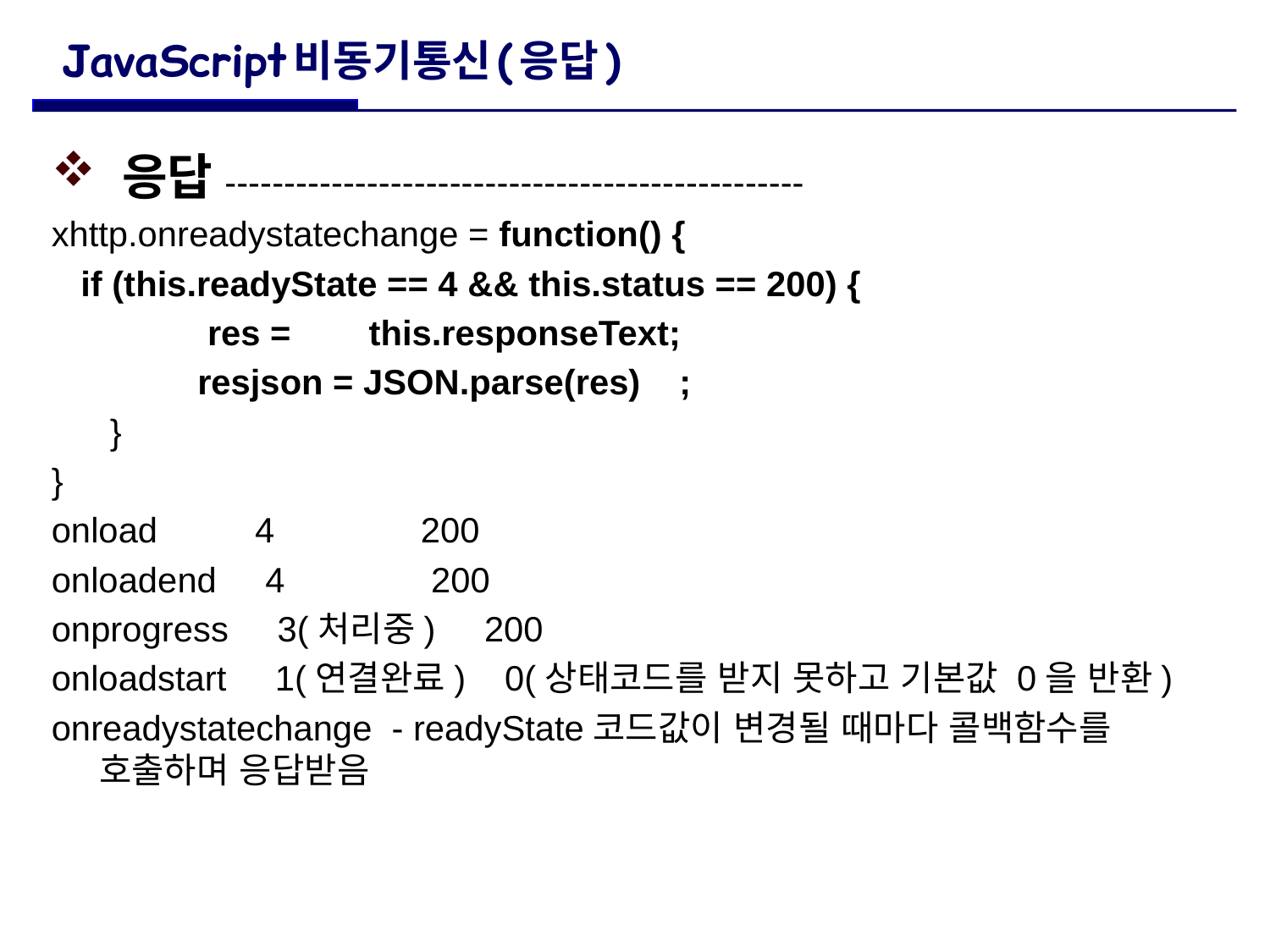

# JavaScript비동기통신(응답)
 응답-------------------------------------------------
xhttp.onreadystatechange = function() {
   if (this.readyState == 4 && this.status == 200) {
                res =        this.responseText;
               resjson = JSON.parse(res)    ;
      }
}
onload          4               200
onloadend     4               200
onprogress     3(처리중)     200
onloadstart     1(연결완료)    0(상태코드를 받지 못하고 기본값 0을 반환)
onreadystatechange  - readyState코드값이 변경될 때마다 콜백함수를 호출하며 응답받음